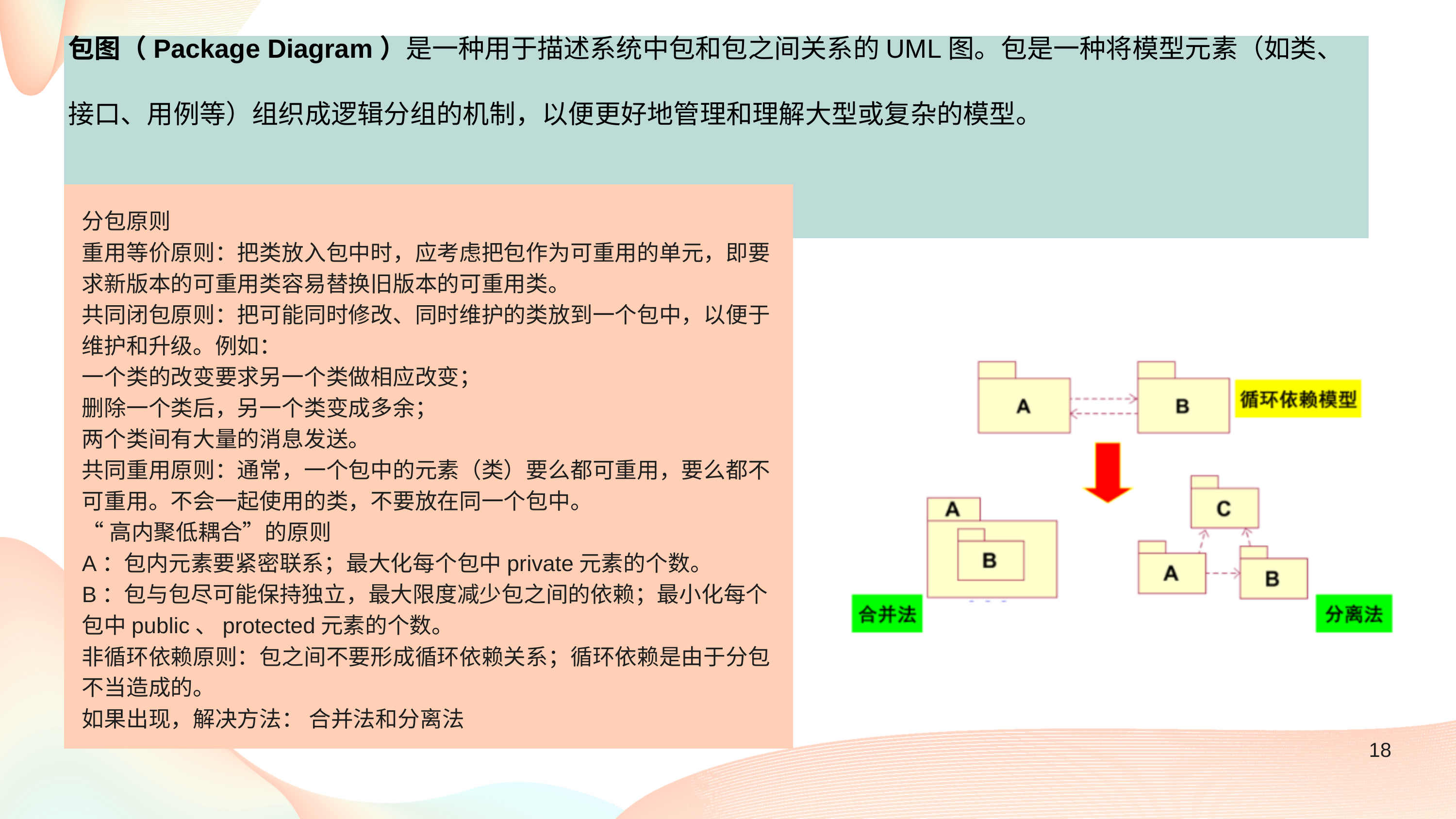

包图（Package Diagram）是一种用于描述系统中包和包之间关系的UML图。包是一种将模型元素（如类、接口、用例等）组织成逻辑分组的机制，以便更好地管理和理解大型或复杂的模型。

分包原则
重用等价原则：把类放入包中时，应考虑把包作为可重用的单元，即要求新版本的可重用类容易替换旧版本的可重用类。
共同闭包原则：把可能同时修改、同时维护的类放到一个包中，以便于维护和升级。例如：
一个类的改变要求另一个类做相应改变；
删除一个类后，另一个类变成多余；
两个类间有大量的消息发送。
共同重用原则：通常，一个包中的元素（类）要么都可重用，要么都不可重用。不会一起使用的类，不要放在同一个包中。
“高内聚低耦合”的原则
A：包内元素要紧密联系；最大化每个包中private元素的个数。
B：包与包尽可能保持独立，最大限度减少包之间的依赖；最小化每个包中public、protected元素的个数。
非循环依赖原则：包之间不要形成循环依赖关系；循环依赖是由于分包不当造成的。
如果出现，解决方法： 合并法和分离法

18